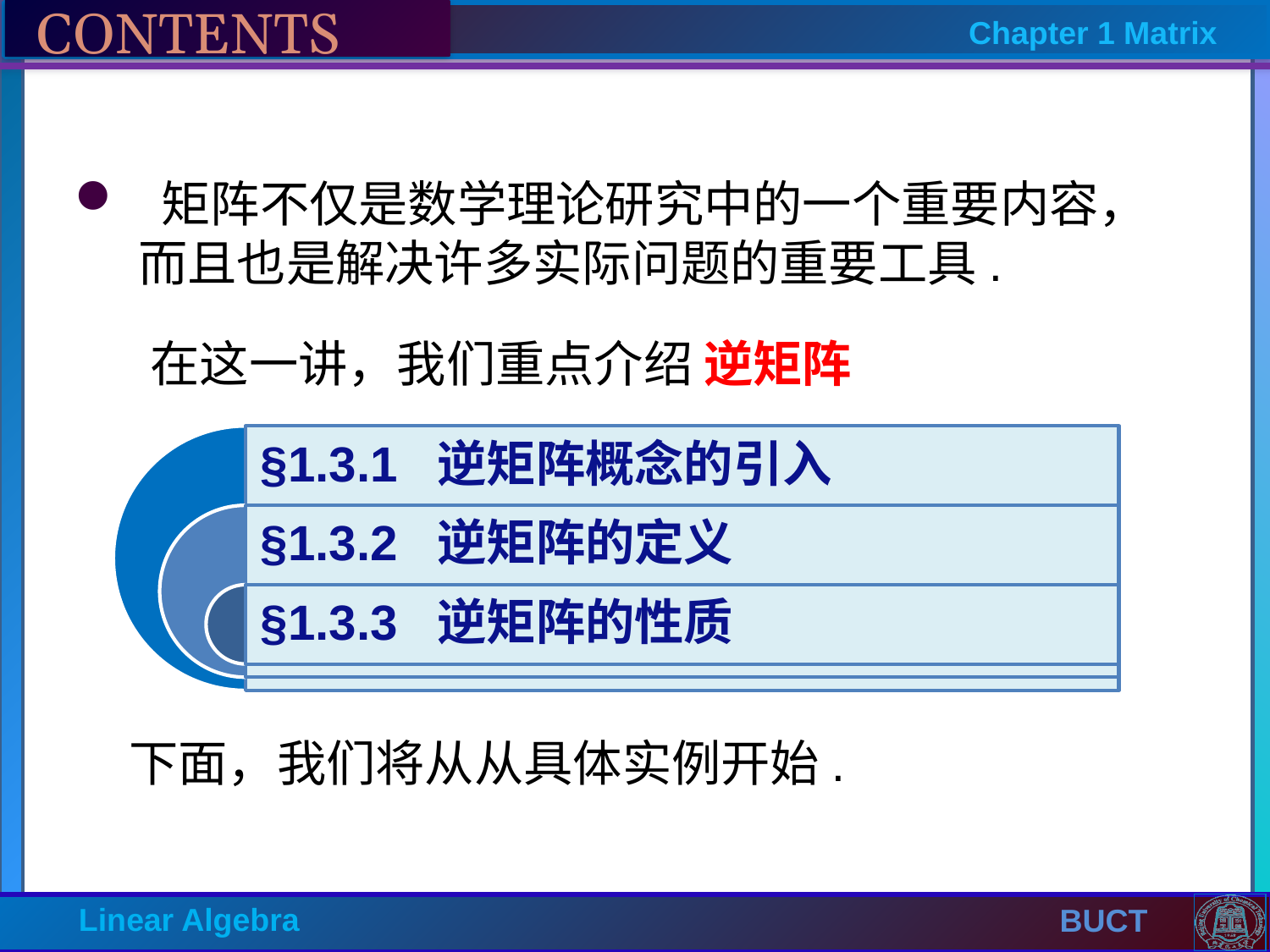

CONTENTS
 矩阵不仅是数学理论研究中的一个重要内容，而且也是解决许多实际问题的重要工具.
在这一讲，我们重点介绍 逆矩阵
§1.3.1  逆矩阵概念的引入
§1.3.2  逆矩阵的定义
§1.3.3  逆矩阵的性质
下面，我们将从从具体实例开始.